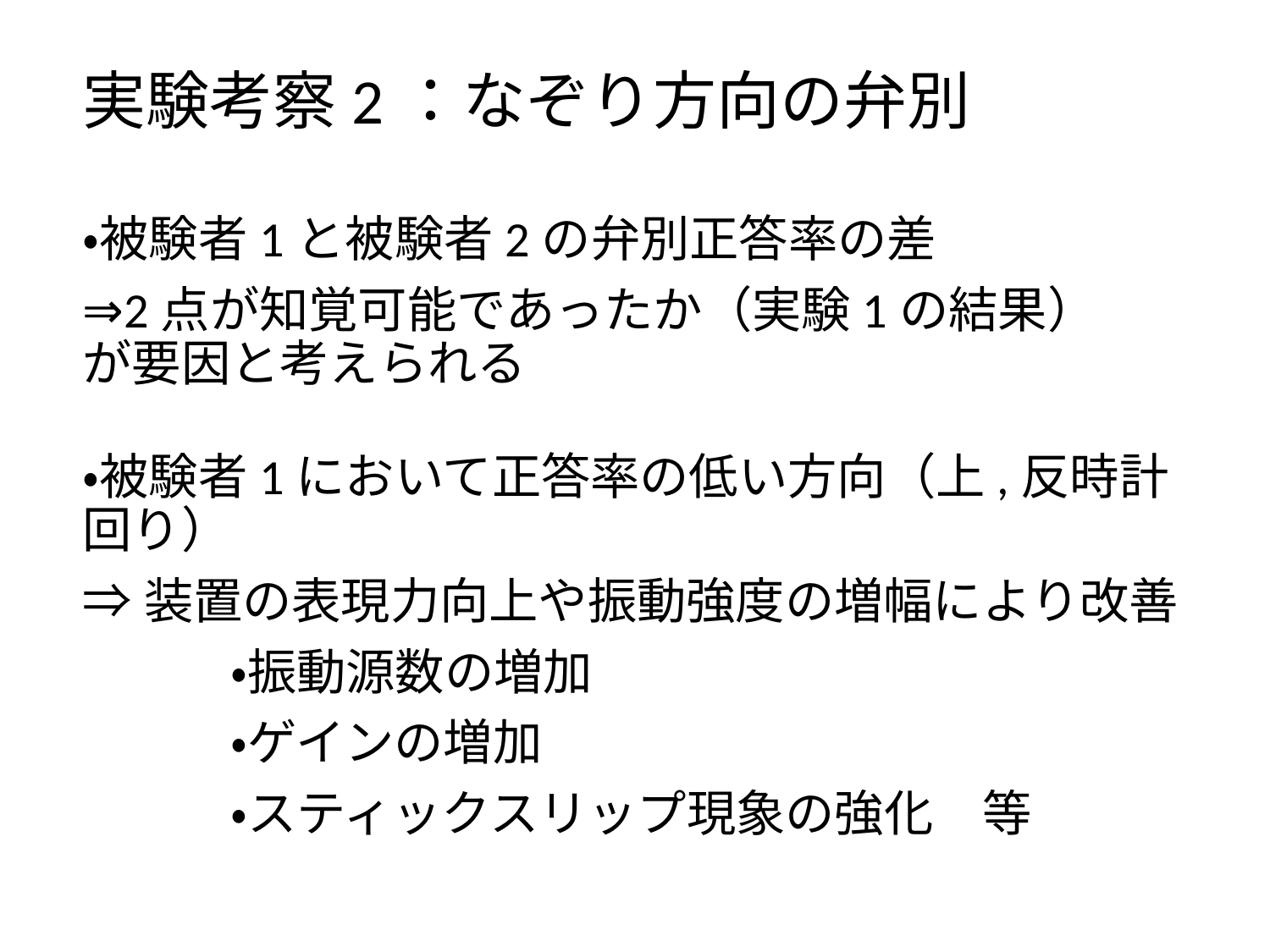

実験考察2：なぞり方向の弁別
・被験者1と被験者2の弁別正答率の差
⇒2点が知覚可能であったか（実験1の結果）が要因と考えられる
・被験者1において正答率の低い方向（上,反時計回り）
⇒装置の表現力向上や振動強度の増幅により改善
　　　・振動源数の増加
　　　・ゲインの増加
　　　・スティックスリップ現象の強化　等